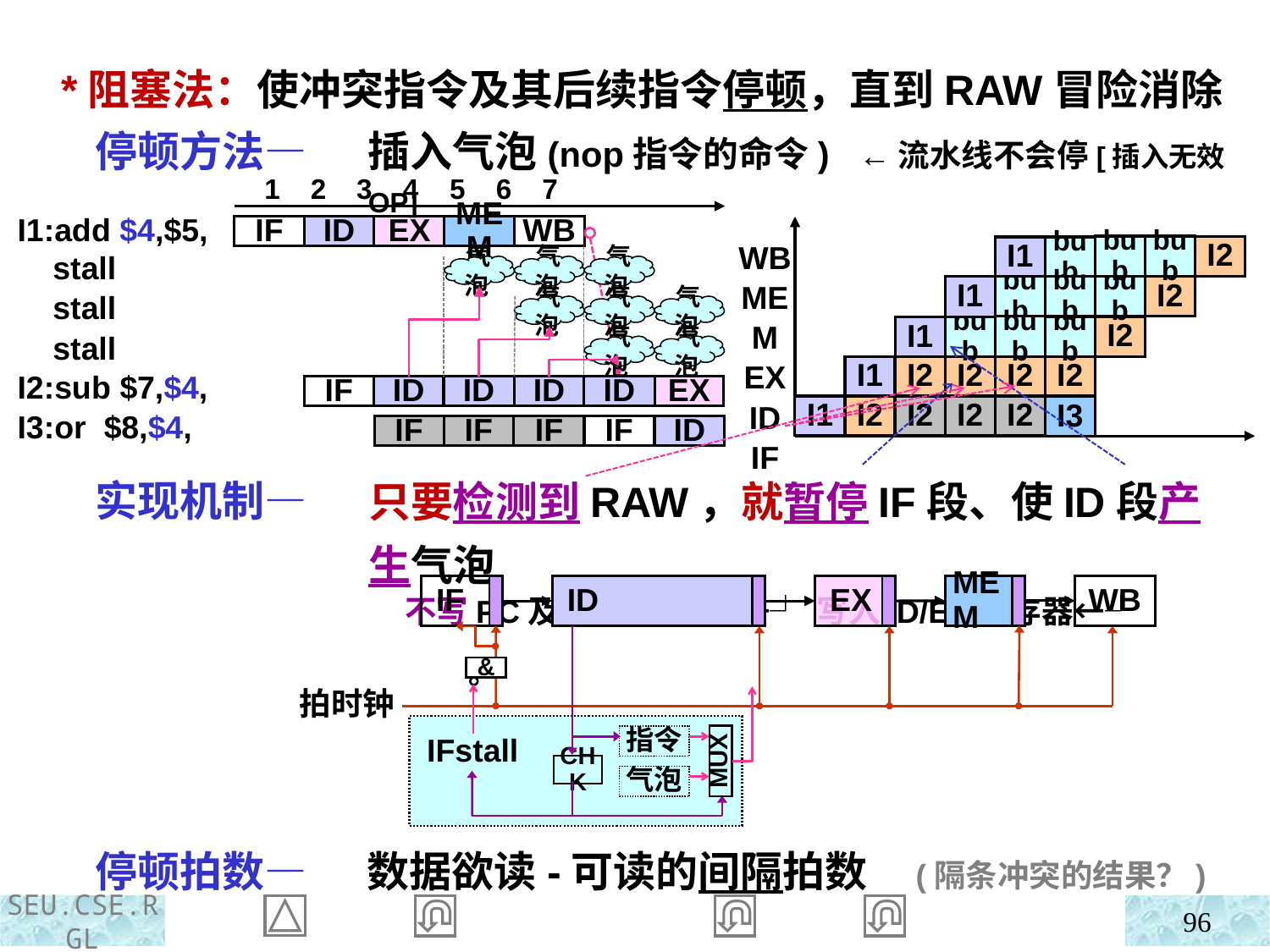

*阻塞法：使冲突指令及其后续指令停顿，直到RAW冒险消除
     停顿方法—

     实现机制—

     停顿拍数—
插入气泡(nop指令的命令)   ←流水线不会停[插入无效OP]
1    2    3    4    5    6    7
I1:add $4,$5,
    stall
    stall
    stall
I2:sub $7,$4,
I3:or  $8,$4,

MEM
ID
IF
EX
WB
ID
IF
ID
ID
ID
EX
IF
IF
IF
IF
ID
WB
MEM
EX
ID
IF
bub
bub
I2
I1
bub
bub
bub
I1
bub
I2
bub
bub
I2
I1
bub
I1
I2
I2
I2
I2
I1
I2
I2
I2
I2
I3

气泡
气泡
气泡
气泡
气泡
气泡
气泡
气泡
只要检测到RAW，就暂停IF段、使ID段产生气泡
    不写PC及IF/ID寄存器←┘  写入ID/EX寄存器←┘
IF
ID

EX

MEM

WB

拍时钟
&

指令
MUX
IFstall
CHK
气泡
数据欲读-可读的间隔拍数    (隔条冲突的结果？)

96